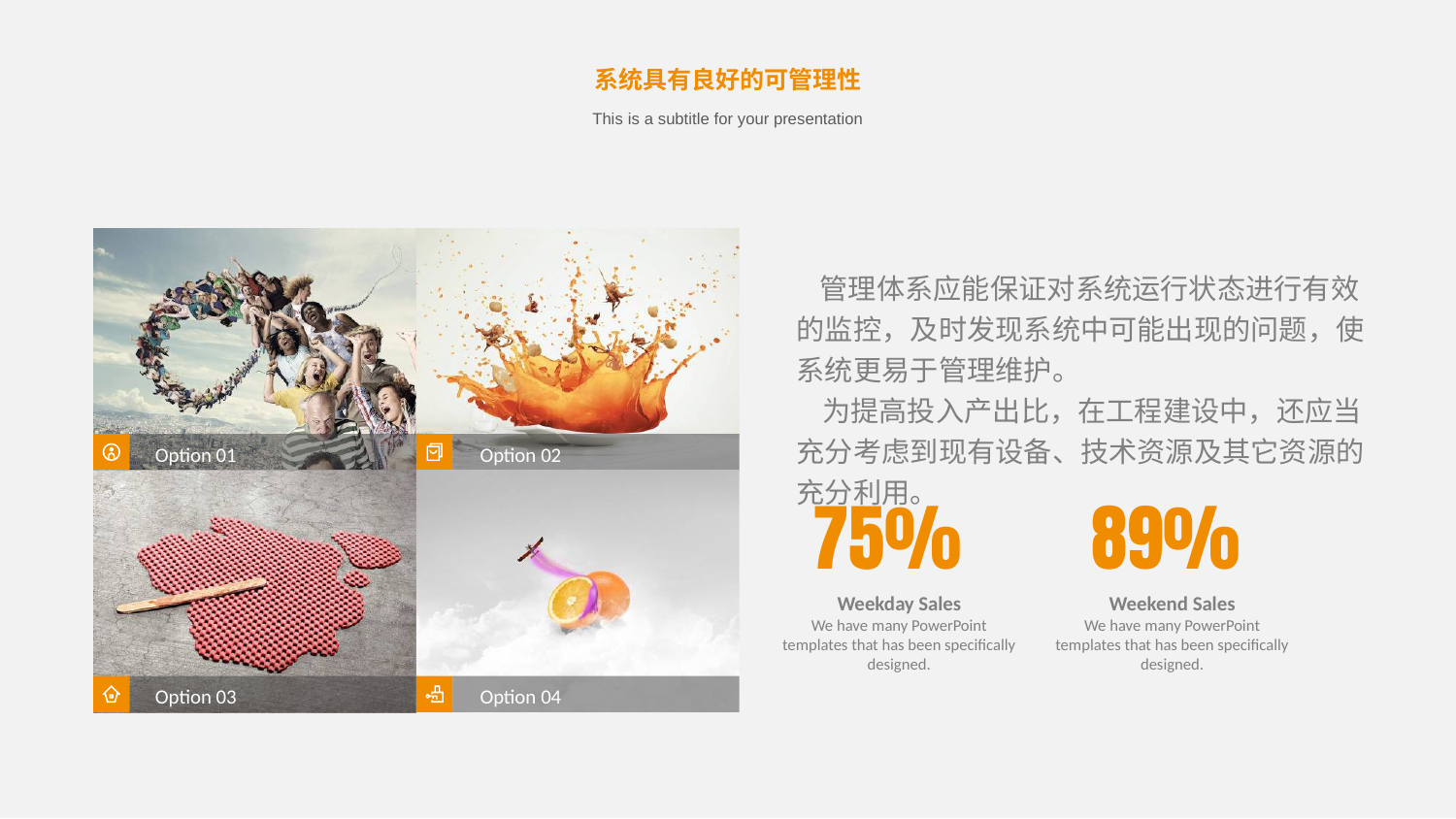

系统具有良好的可管理性
This is a subtitle for your presentation

    管理体系应能保证对系统运行状态进行有效的监控，及时发现系统中可能出现的问题，使系统更易于管理维护。
   为提高投入产出比，在工程建设中，还应当充分考虑到现有设备、技术资源及其它资源的充分利用。

Option 01
Option 02

75%
89%
Weekday Sales
We have many PowerPoint templates that has been specifically designed.
Weekend Sales
We have many PowerPoint templates that has been specifically designed.

Option 03
Option 04